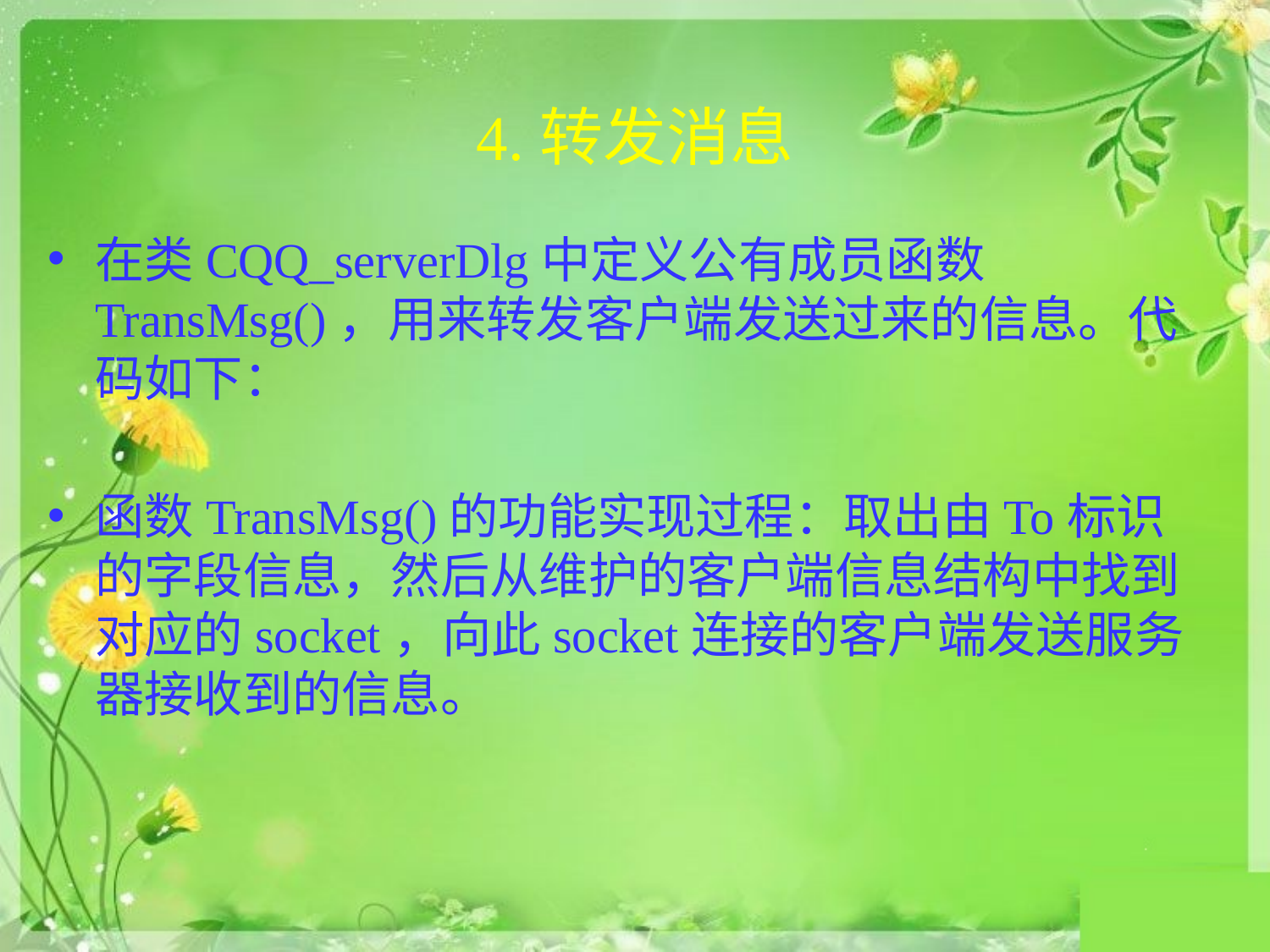

# 4.转发消息
在类CQQ_serverDlg中定义公有成员函数TransMsg()，用来转发客户端发送过来的信息。代码如下：

函数TransMsg()的功能实现过程：取出由To标识的字段信息，然后从维护的客户端信息结构中找到对应的socket，向此socket连接的客户端发送服务器接收到的信息。